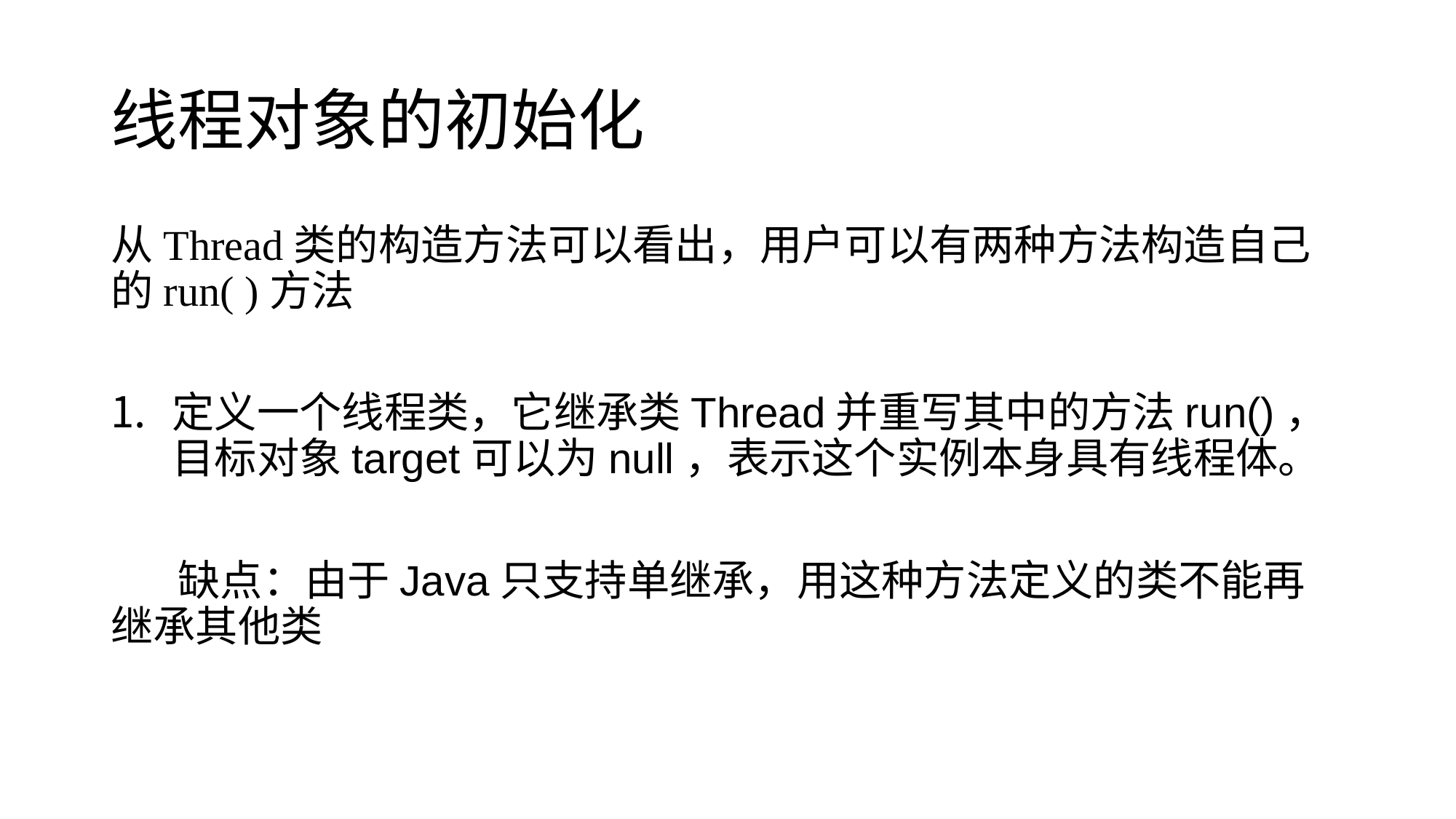

# 线程对象的初始化
从Thread类的构造方法可以看出，用户可以有两种方法构造自己的run( )方法

定义一个线程类，它继承类Thread并重写其中的方法run()，目标对象target可以为null，表示这个实例本身具有线程体。

      缺点：由于Java只支持单继承，用这种方法定义的类不能再继承其他类